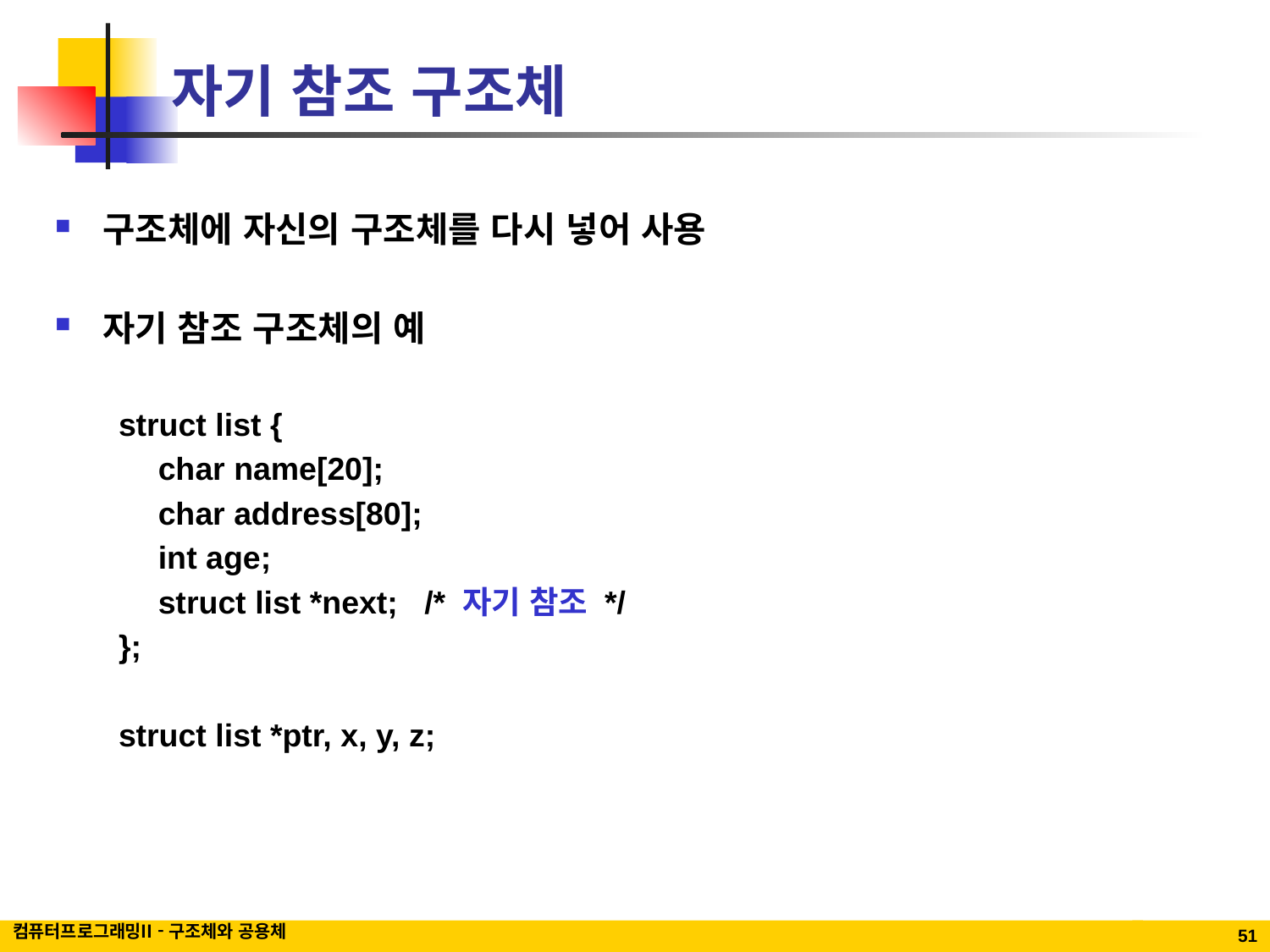

# 자기 참조 구조체
구조체에 자신의 구조체를 다시 넣어 사용

자기 참조 구조체의 예

struct list {
	char name[20];
	char address[80];
	int age;
	struct list *next;   /* 자기 참조 */
};

struct list *ptr, x, y, z;

컴퓨터프로그래밍II - 구조체와 공용체
51